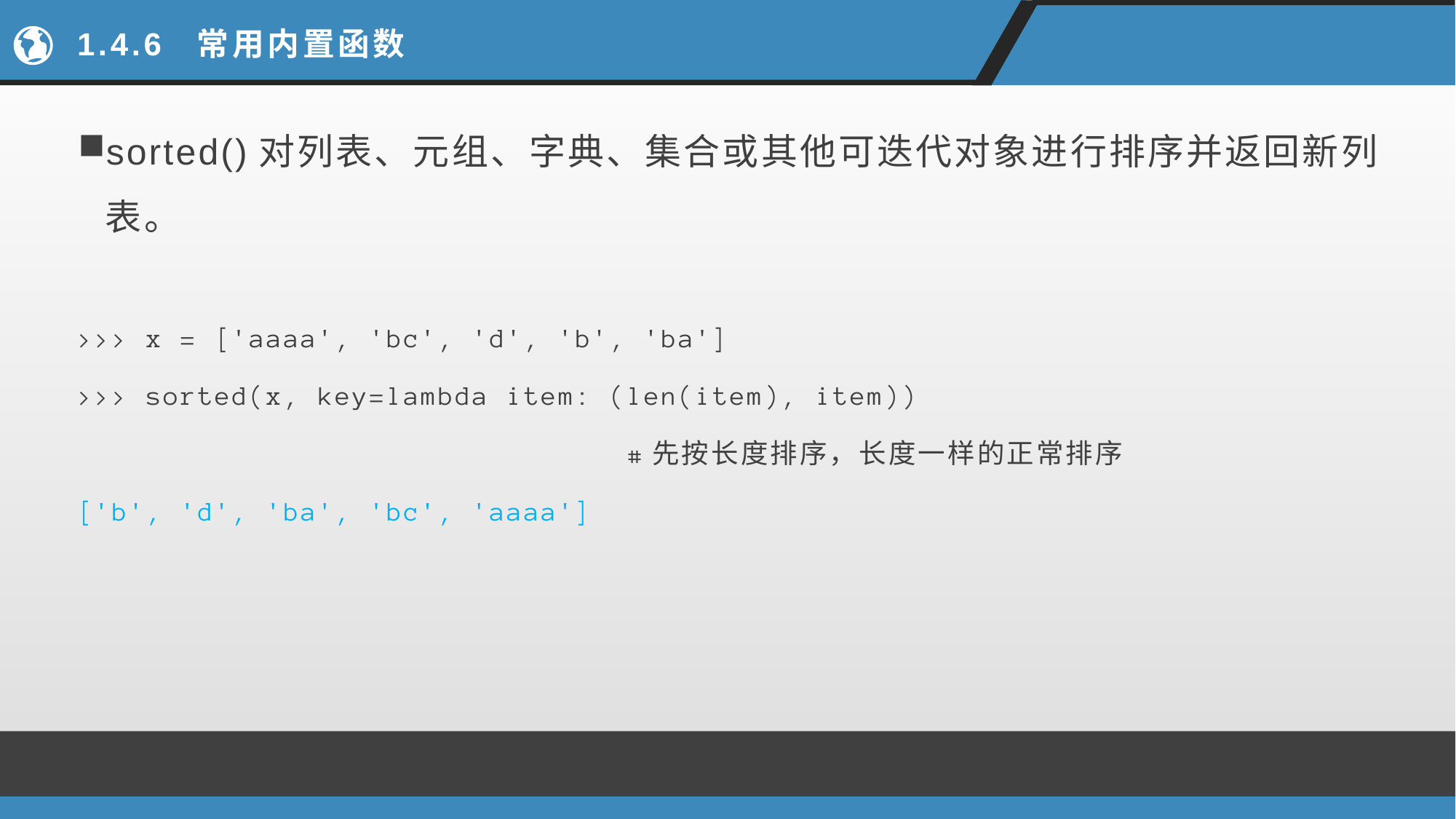

# 1.4.6  常用内置函数

sorted()对列表、元组、字典、集合或其他可迭代对象进行排序并返回新列表。

>>> x = ['aaaa', 'bc', 'd', 'b', 'ba']
>>> sorted(x, key=lambda item: (len(item), item))
                                #先按长度排序，长度一样的正常排序
['b', 'd', 'ba', 'bc', 'aaaa']